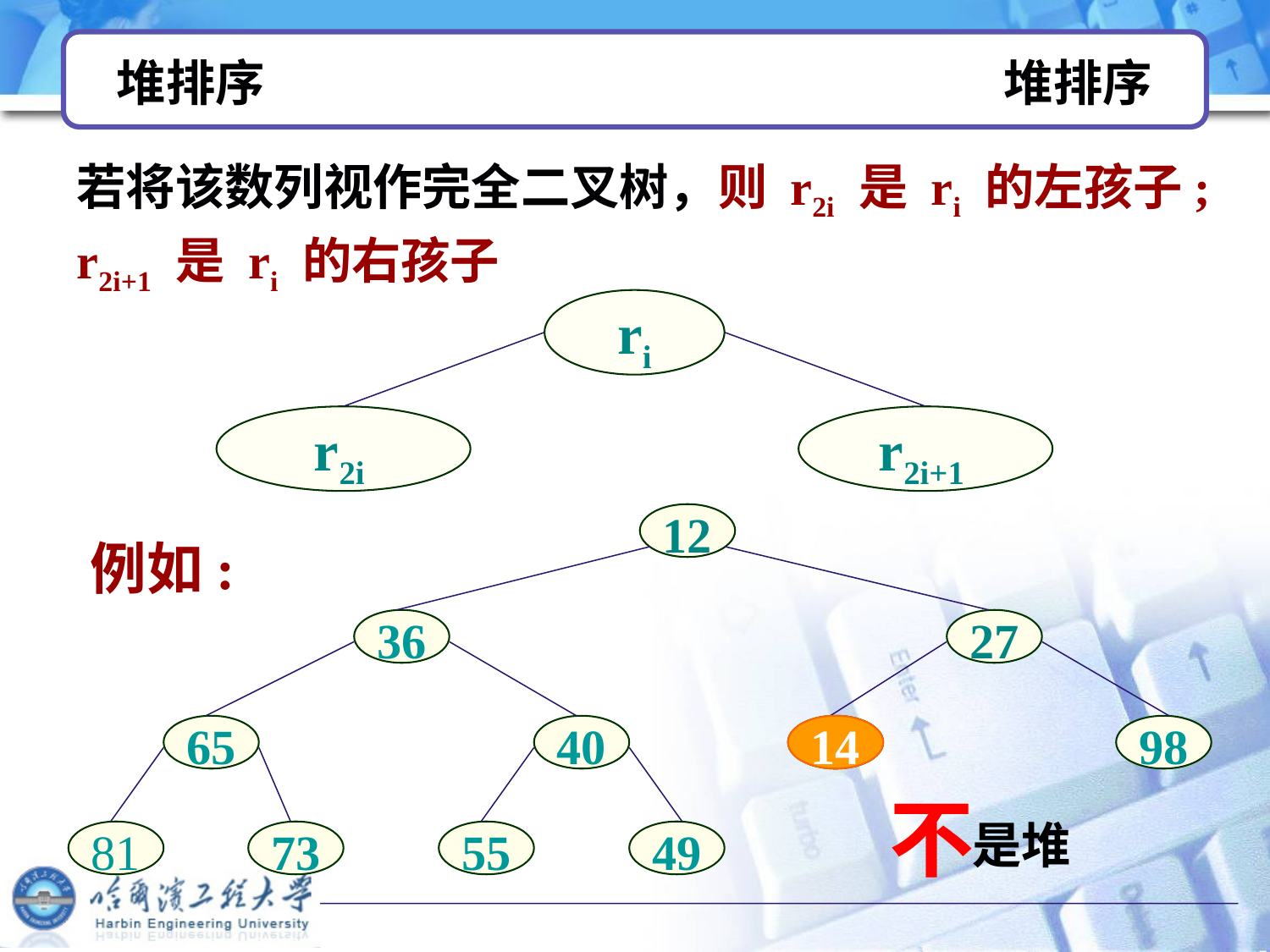

# 堆排序                                                                  堆排序
若将该数列视作完全二叉树，则 r2i 是 ri 的左孩子; r2i+1 是 ri 的右孩子
ri

r2i
r2i+1
12

36
27

65
40
34
98

81
73
55
49
例如:
14
不
是堆